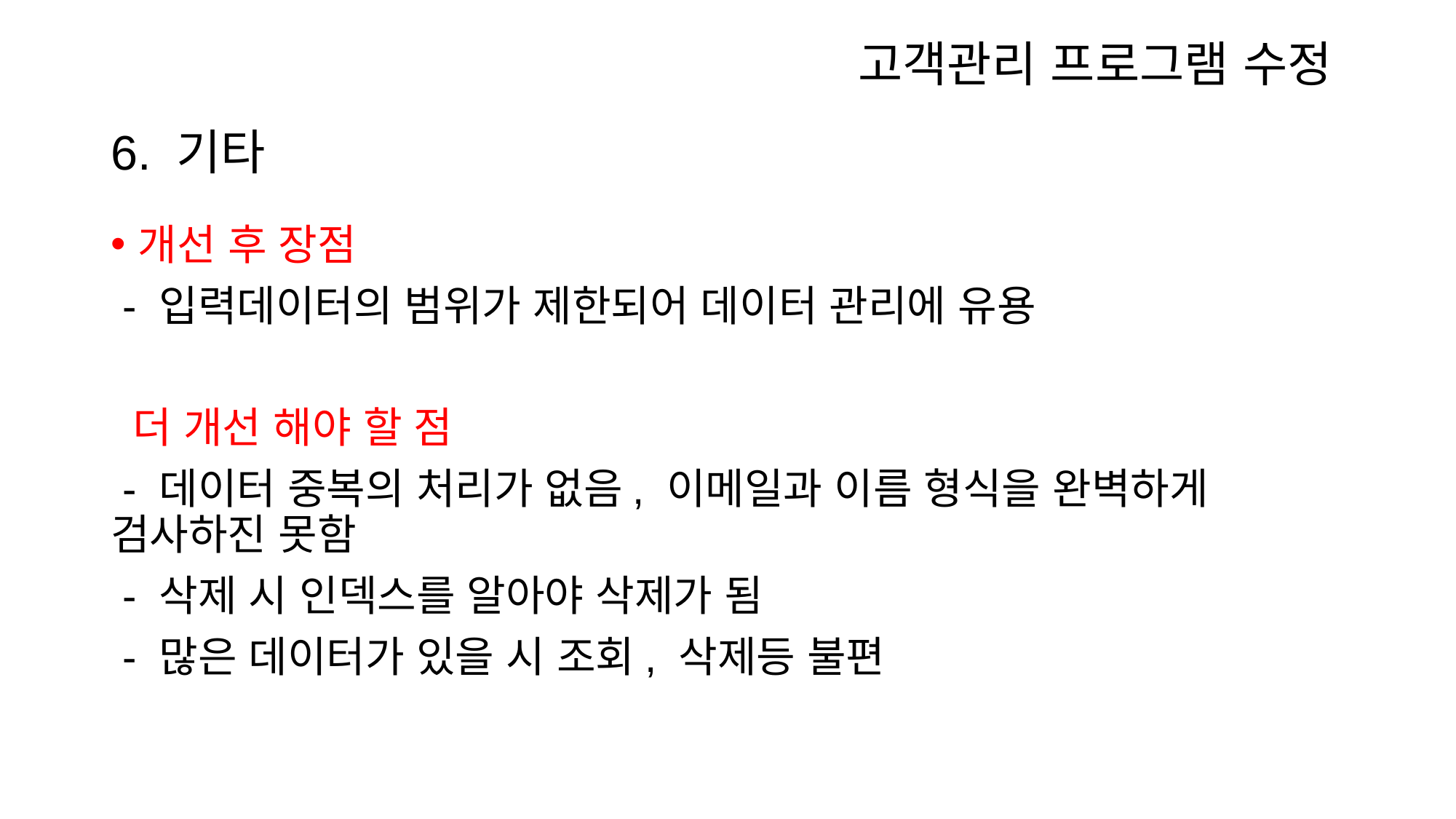

고객관리 프로그램 수정
# 6. 기타
개선 후 장점
 - 입력데이터의 범위가 제한되어 데이터 관리에 유용

 더 개선 해야 할 점
 - 데이터 중복의 처리가 없음, 이메일과 이름 형식을 완벽하게   검사하진 못함
 - 삭제 시 인덱스를 알아야 삭제가 됨
 - 많은 데이터가 있을 시 조회, 삭제등 불편